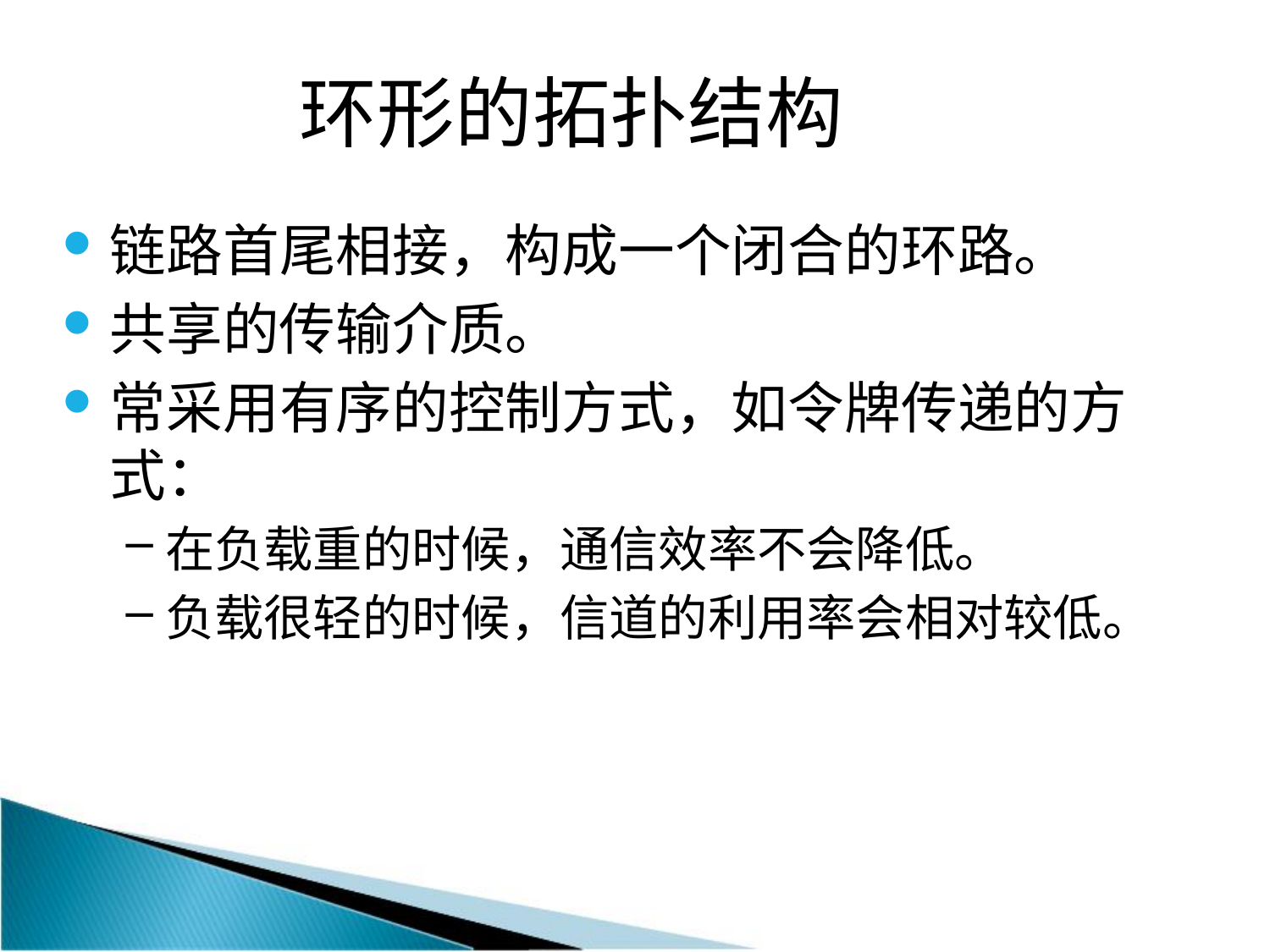

环形的拓扑结构
链路首尾相接，构成一个闭合的环路。
共享的传输介质。
常采用有序的控制方式，如令牌传递的方式：
在负载重的时候，通信效率不会降低。
负载很轻的时候，信道的利用率会相对较低。